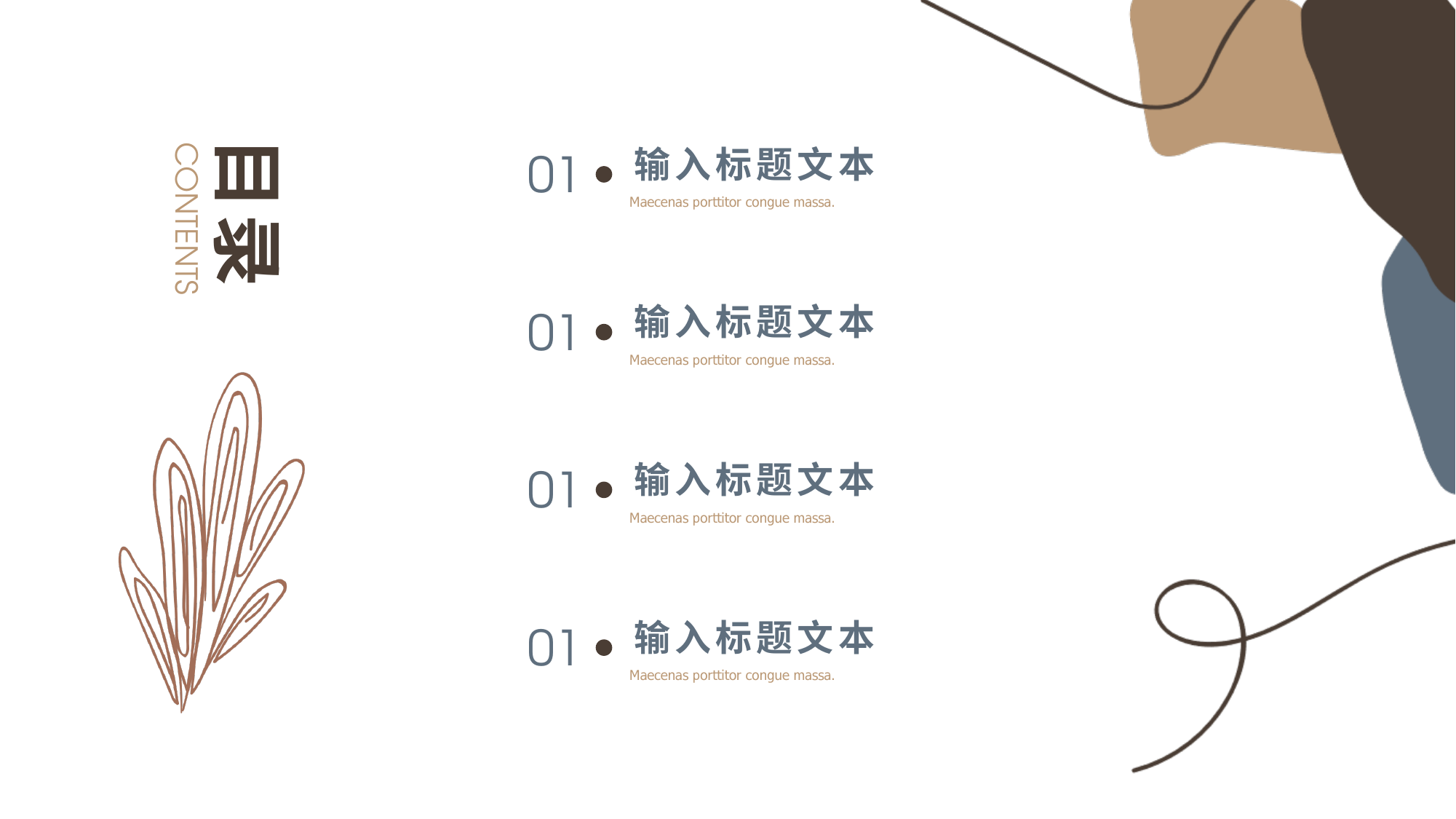

CONTENTS
目录
输入标题文本
01

Maecenas porttitor congue massa.
输入标题文本
01

Maecenas porttitor congue massa.
输入标题文本
01

Maecenas porttitor congue massa.
输入标题文本
01

Maecenas porttitor congue massa.